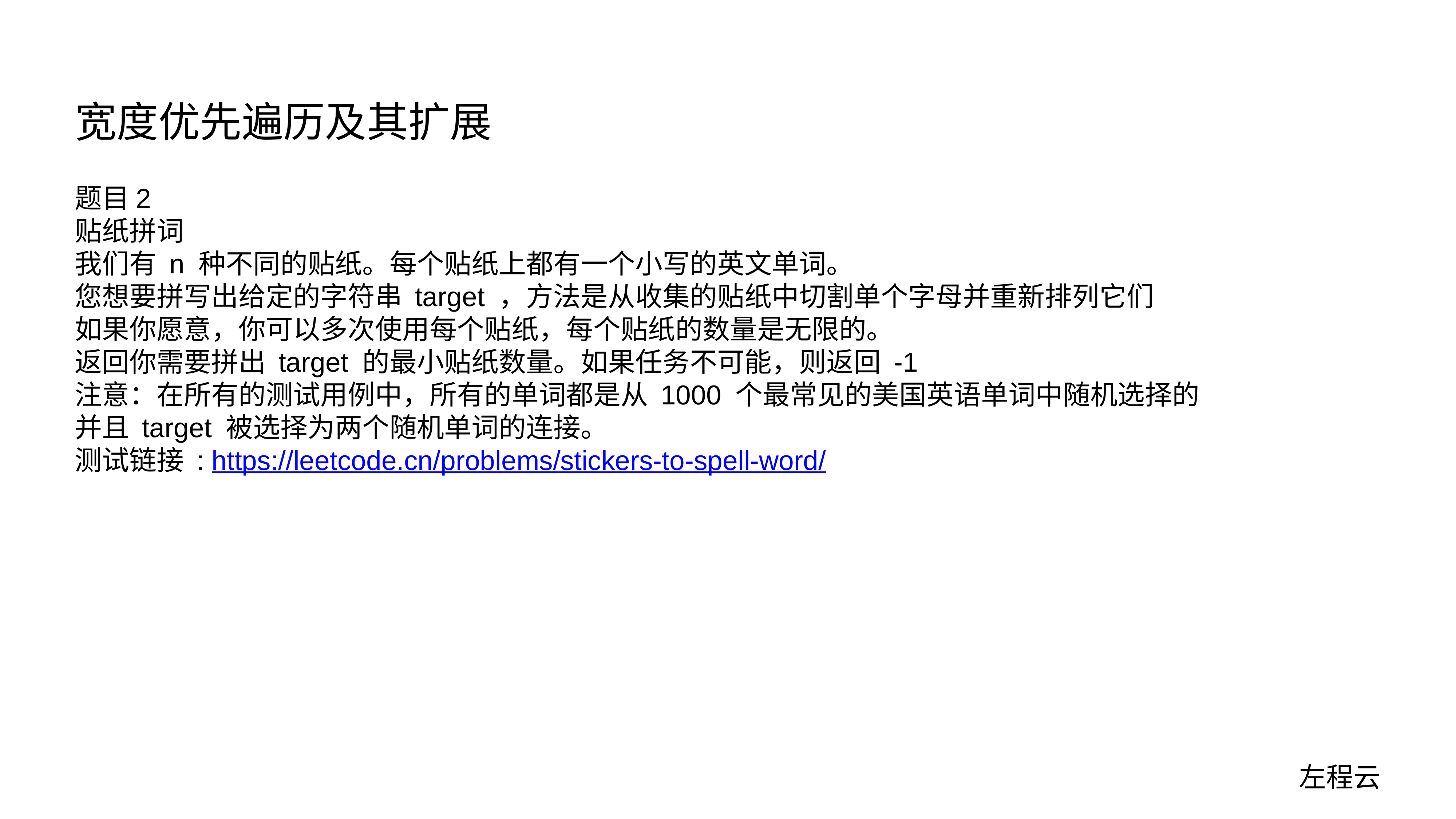

# 宽度优先遍历及其扩展
题目2
贴纸拼词
我们有 n 种不同的贴纸。每个贴纸上都有一个小写的英文单词。
您想要拼写出给定的字符串 target ，方法是从收集的贴纸中切割单个字母并重新排列它们
如果你愿意，你可以多次使用每个贴纸，每个贴纸的数量是无限的。
返回你需要拼出 target 的最小贴纸数量。如果任务不可能，则返回 -1
注意：在所有的测试用例中，所有的单词都是从 1000 个最常见的美国英语单词中随机选择的
并且 target 被选择为两个随机单词的连接。
测试链接 : https://leetcode.cn/problems/stickers-to-spell-word/
左程云